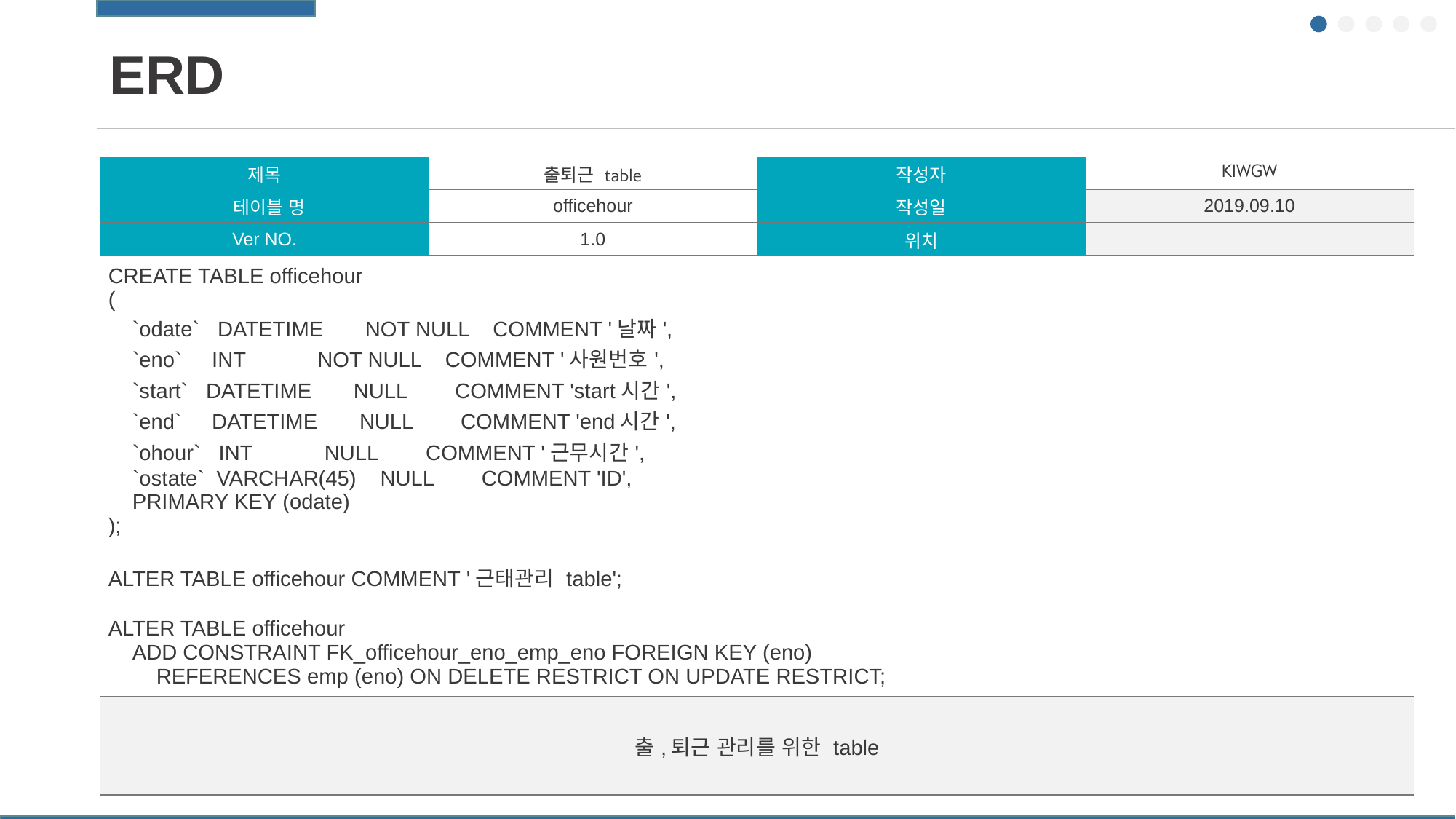

ERD
| 제목 | 출퇴근 table | 작성자 | KIWGW |
| --- | --- | --- | --- |
| 테이블 명 | officehour | 작성일 | 2019.09.10 |
| Ver NO. | 1.0 | 위치 |  |
| CREATE TABLE officehour ( `odate` DATETIME NOT NULL COMMENT '날짜', `eno` INT NOT NULL COMMENT '사원번호', `start` DATETIME NULL COMMENT 'start시간', `end` DATETIME NULL COMMENT 'end시간', `ohour` INT NULL COMMENT '근무시간', `ostate` VARCHAR(45) NULL COMMENT 'ID', PRIMARY KEY (odate) ); ALTER TABLE officehour COMMENT '근태관리 table'; ALTER TABLE officehour ADD CONSTRAINT FK\_officehour\_eno\_emp\_eno FOREIGN KEY (eno) REFERENCES emp (eno) ON DELETE RESTRICT ON UPDATE RESTRICT; |  |  |  |
| 출,퇴근 관리를 위한 table |  |  |  |